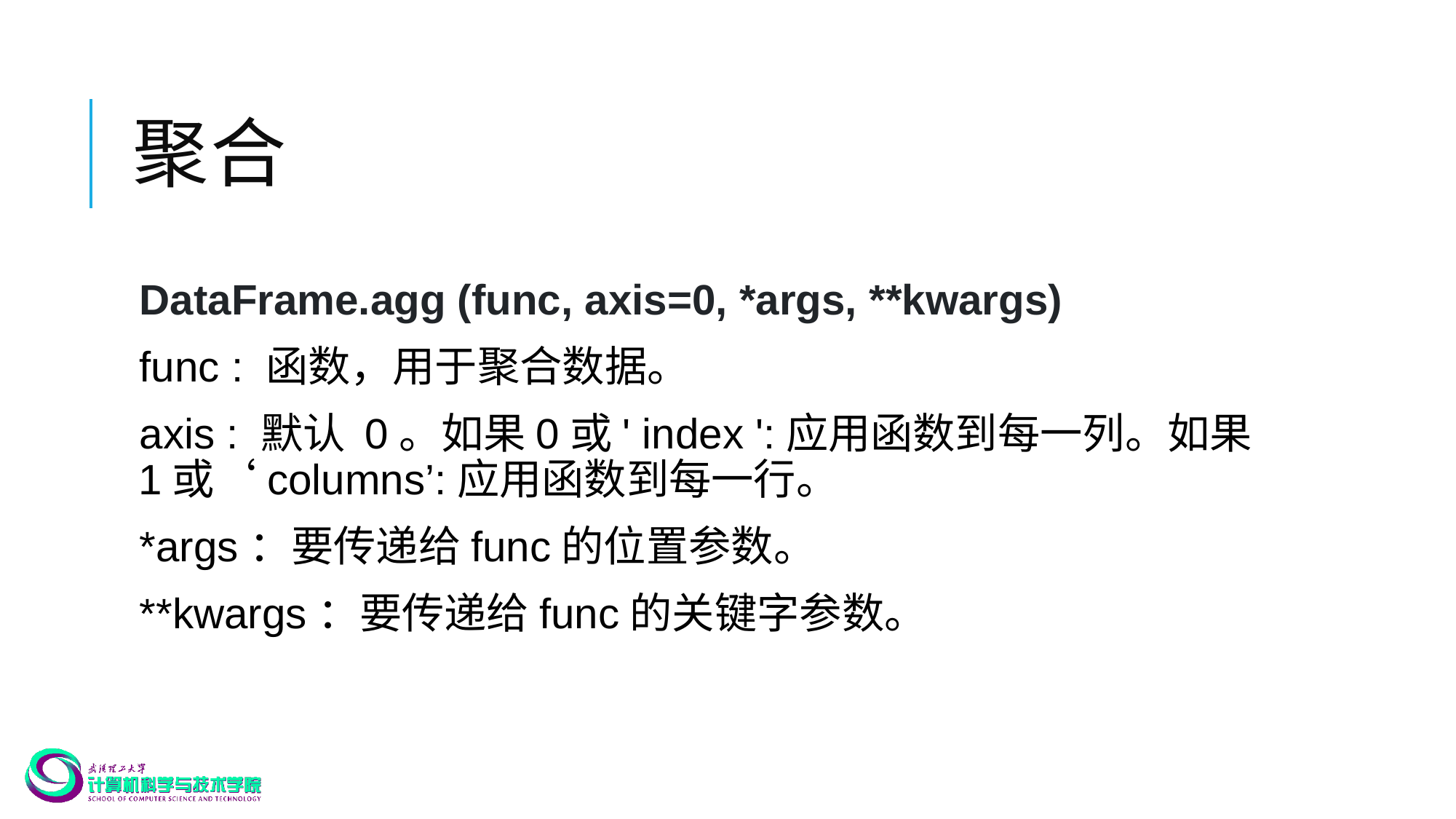

# 聚合
DataFrame.agg (func, axis=0, *args, **kwargs)
func : 函数，用于聚合数据。
axis : 默认 0。如果0或' index ':应用函数到每一列。如果1或‘columns’:应用函数到每一行。
 *args：要传递给func的位置参数。
**kwargs：要传递给func的关键字参数。